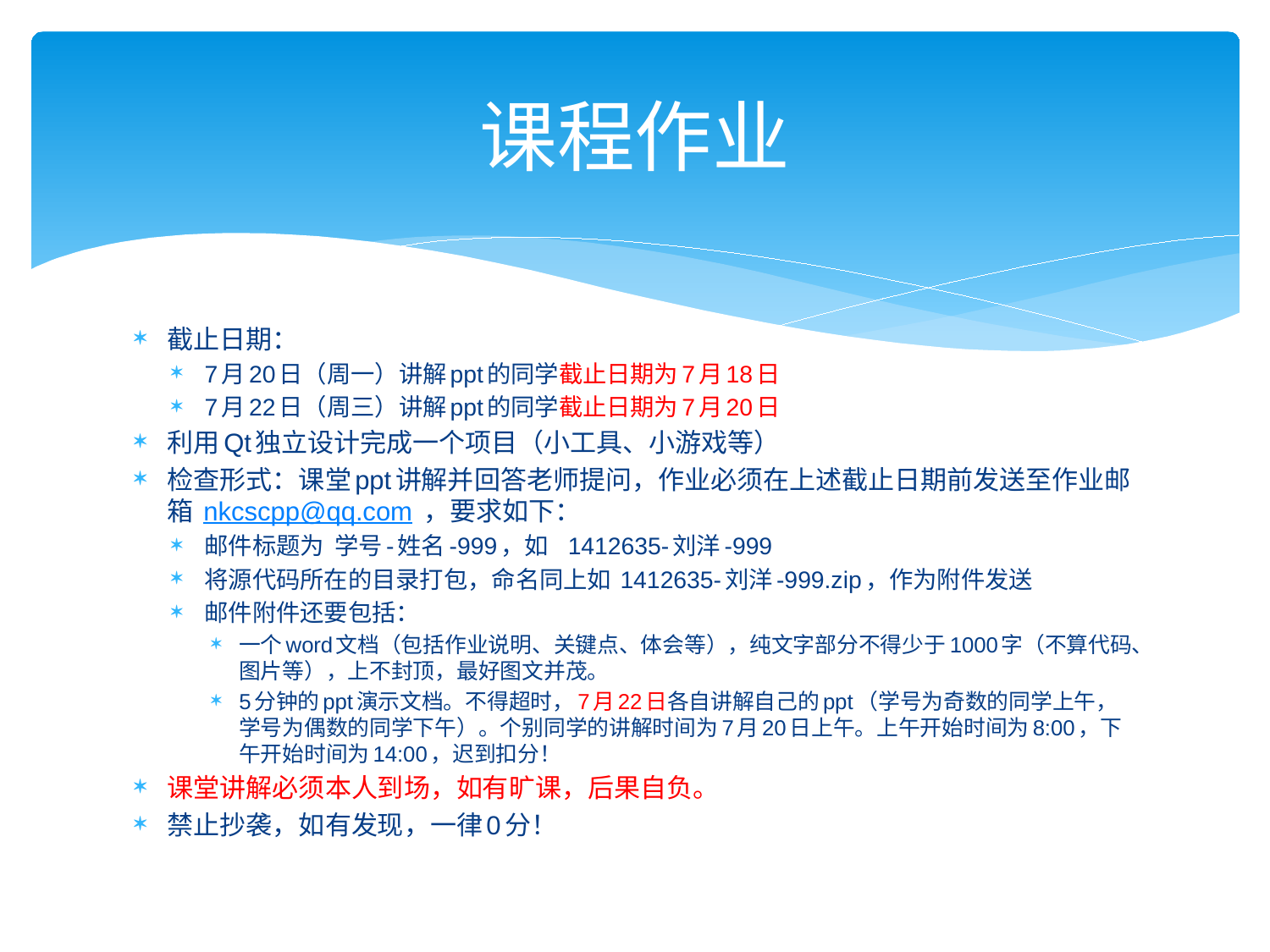

# 课程作业
截止日期：
7月20日（周一）讲解ppt的同学截止日期为7月18日
7月22日（周三）讲解ppt的同学截止日期为7月20日
利用Qt独立设计完成一个项目（小工具、小游戏等）
检查形式：课堂ppt讲解并回答老师提问，作业必须在上述截止日期前发送至作业邮箱 nkcscpp@qq.com ，要求如下：
邮件标题为  学号-姓名-999，如   1412635-刘洋-999
将源代码所在的目录打包，命名同上如 1412635-刘洋-999.zip，作为附件发送
邮件附件还要包括：
一个word文档（包括作业说明、关键点、体会等），纯文字部分不得少于1000字（不算代码、图片等），上不封顶，最好图文并茂。
5分钟的ppt演示文档。不得超时，7月22日各自讲解自己的ppt（学号为奇数的同学上午，学号为偶数的同学下午）。个别同学的讲解时间为7月20日上午。上午开始时间为8:00，下午开始时间为14:00，迟到扣分！
课堂讲解必须本人到场，如有旷课，后果自负。
禁止抄袭，如有发现，一律0分！